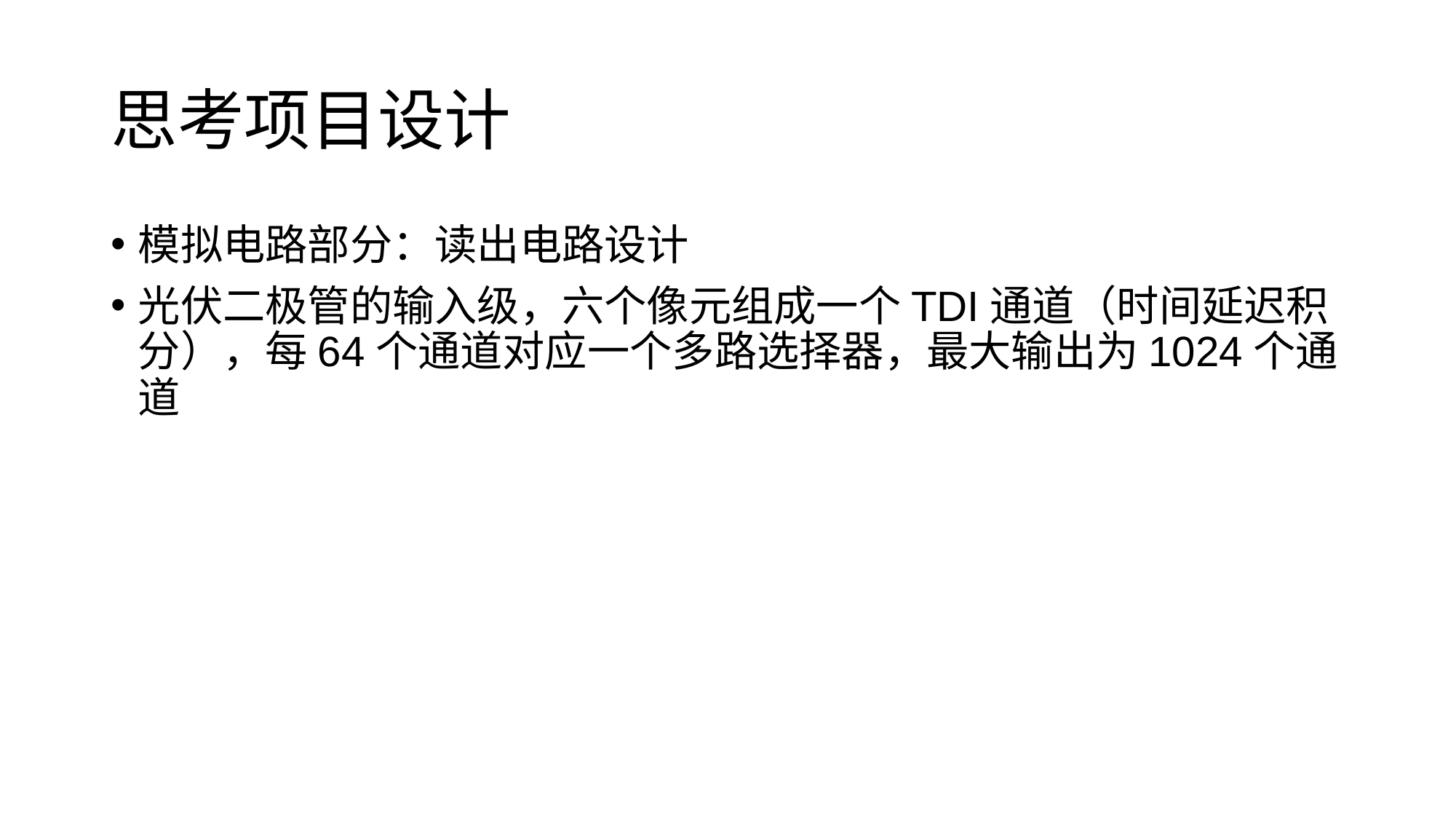

# 思考项目设计
模拟电路部分：读出电路设计
光伏二极管的输入级，六个像元组成一个TDI通道（时间延迟积分），每64个通道对应一个多路选择器，最大输出为1024个通道